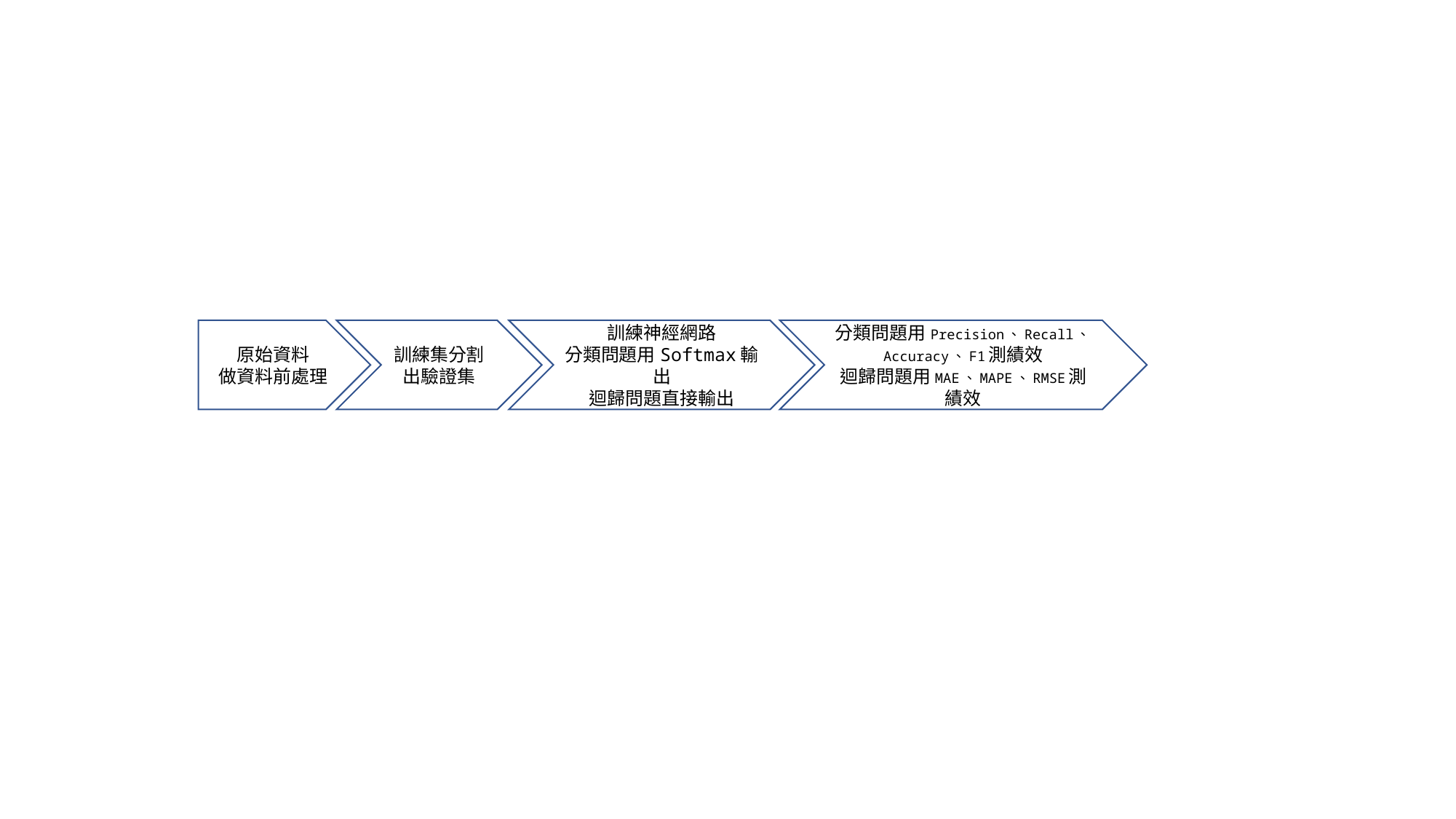

訓練集分割出驗證集
訓練神經網路
分類問題用Softmax輸出
迴歸問題直接輸出
分類問題用Precision、Recall、Accuracy、F1測績效
迴歸問題用MAE、MAPE、RMSE測績效
原始資料
做資料前處理